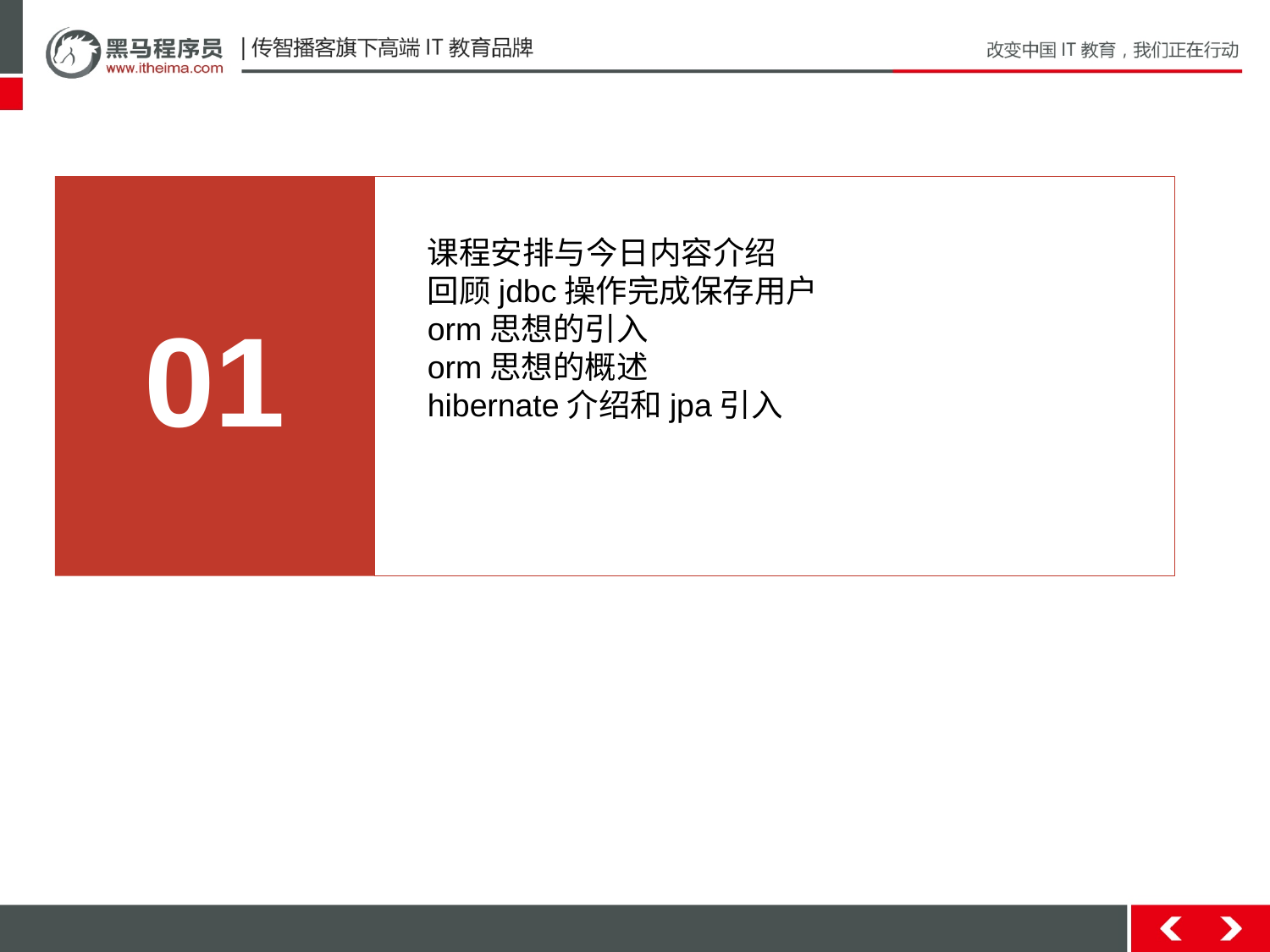

01

课程安排与今日内容介绍
回顾jdbc操作完成保存用户
orm思想的引入
orm思想的概述
hibernate介绍和jpa引入